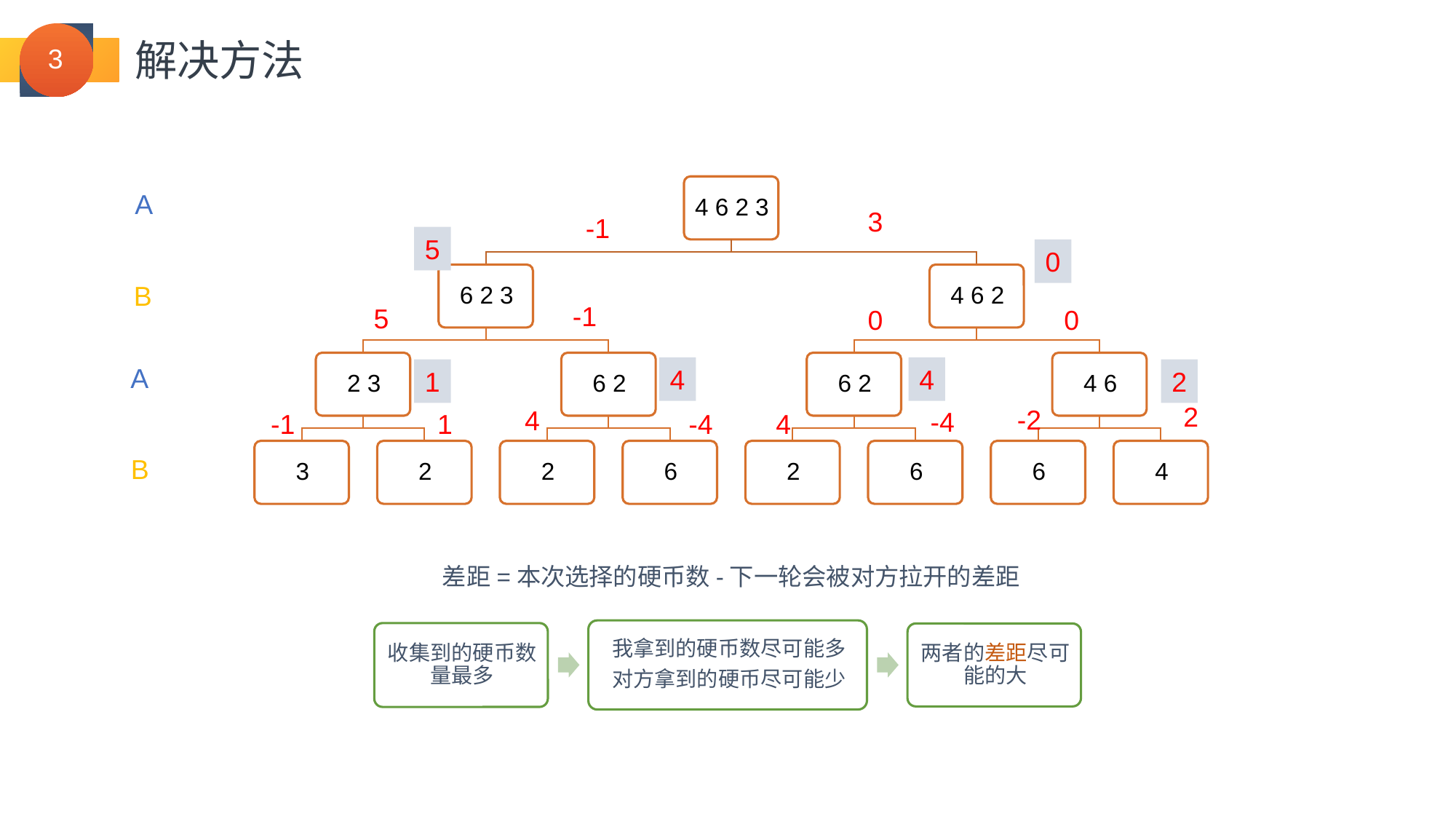

解决方法
4 6 2 3
6 2 3
2 3
3
2
6 2
2
6
4 6 2
6 2
2
6
4 6
6
4
A
3
-1
5
0
B
-1
5
0
0
A
4
4
1
2
2
-2
4
-4
-1
1
-4
4
B
差距=本次选择的硬币数-下一轮会被对方拉开的差距
收集到的硬币数量最多

我拿到的硬币数尽可能多
对方拿到的硬币尽可能少

两者的差距尽可能的大